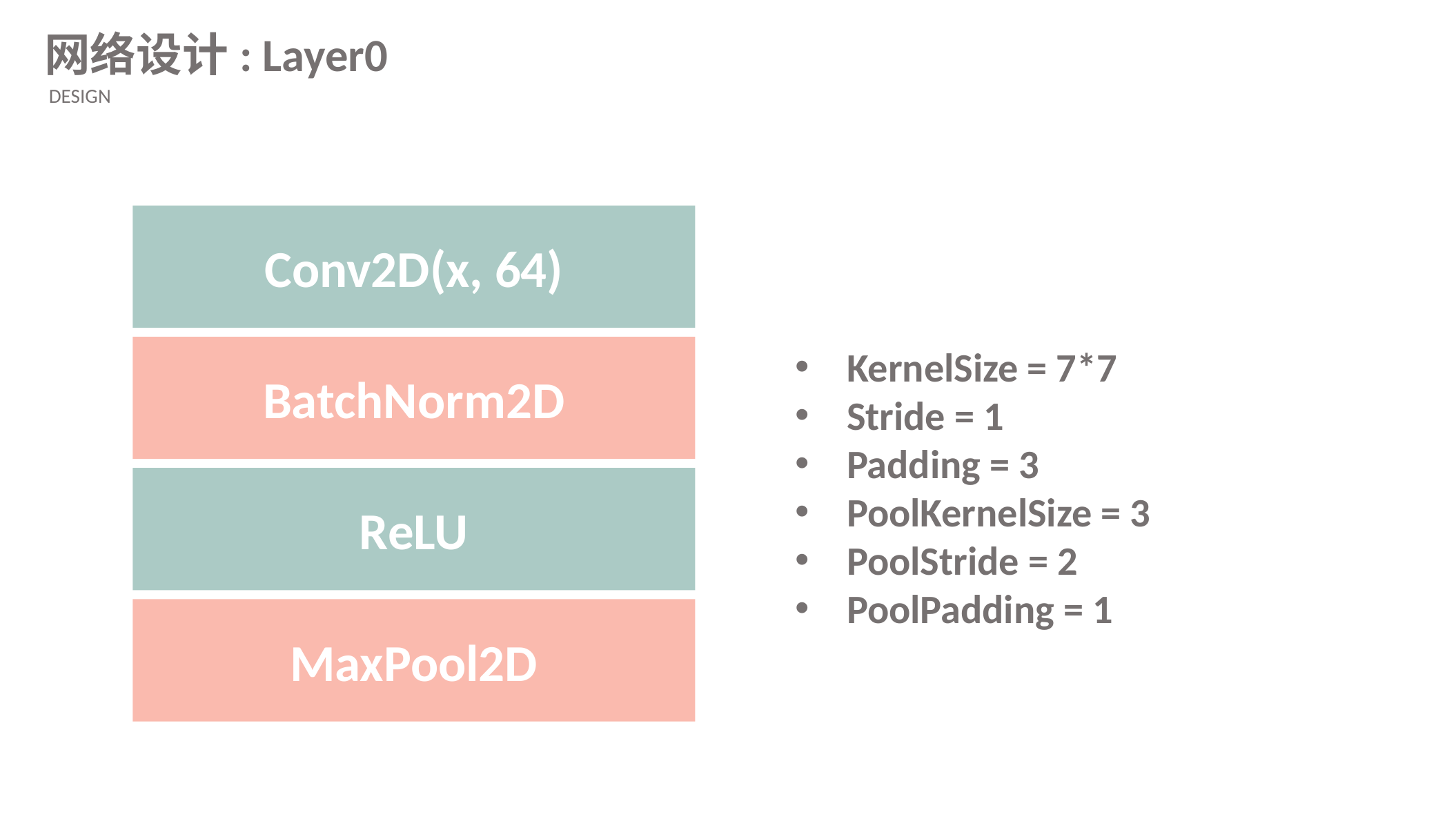

网络设计: Layer0
 DESIGN
Conv2D(x, 64)
BatchNorm2D
KernelSize = 7*7
Stride = 1
Padding = 3
PoolKernelSize = 3
PoolStride = 2
PoolPadding = 1
ReLU
MaxPool2D